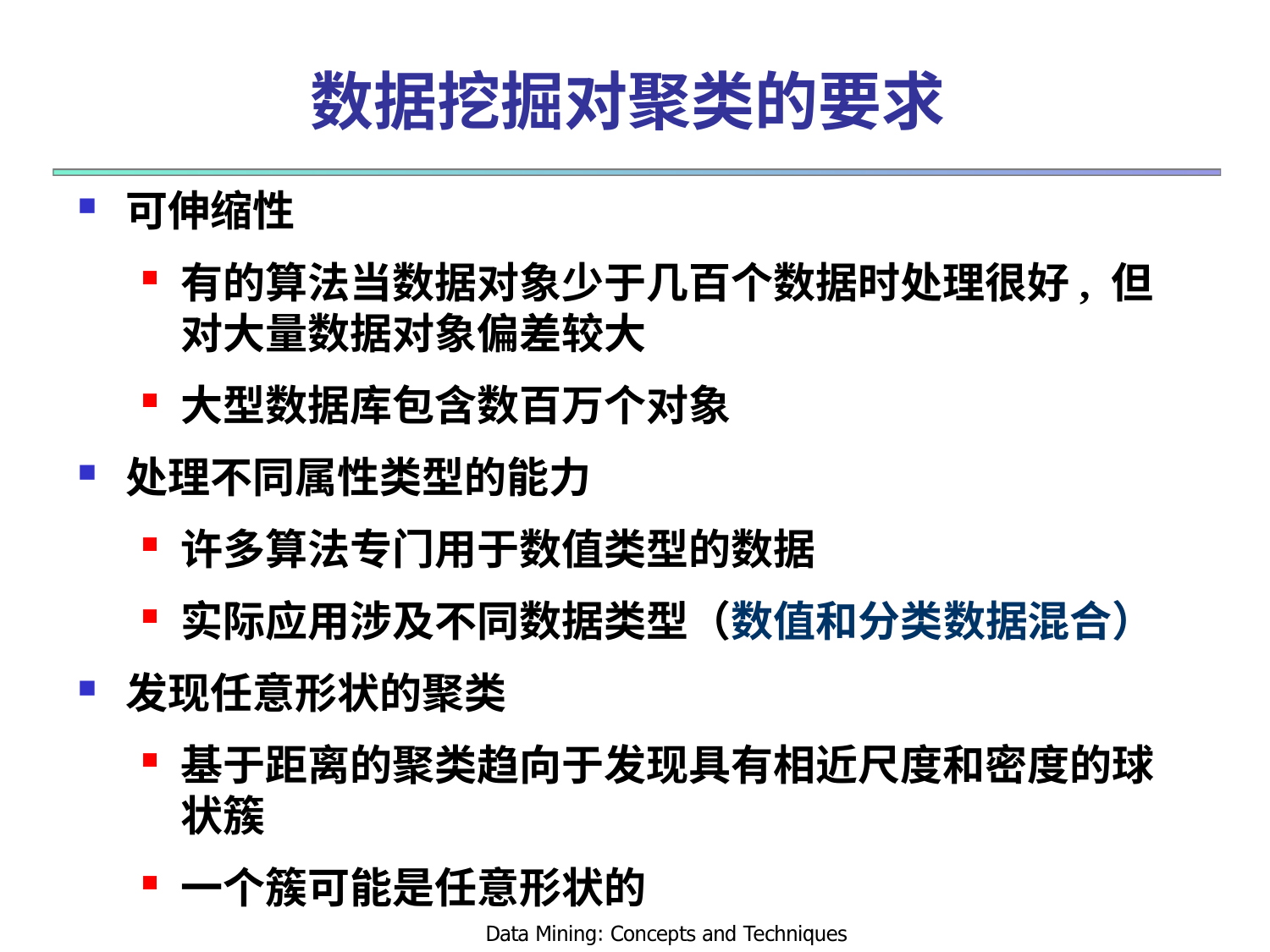

# 数据挖掘对聚类的要求
可伸缩性
有的算法当数据对象少于几百个数据时处理很好, 但对大量数据对象偏差较大
大型数据库包含数百万个对象
处理不同属性类型的能力
许多算法专门用于数值类型的数据
实际应用涉及不同数据类型（数值和分类数据混合）
发现任意形状的聚类
基于距离的聚类趋向于发现具有相近尺度和密度的球状簇
一个簇可能是任意形状的
Data Mining: Concepts and Techniques
8